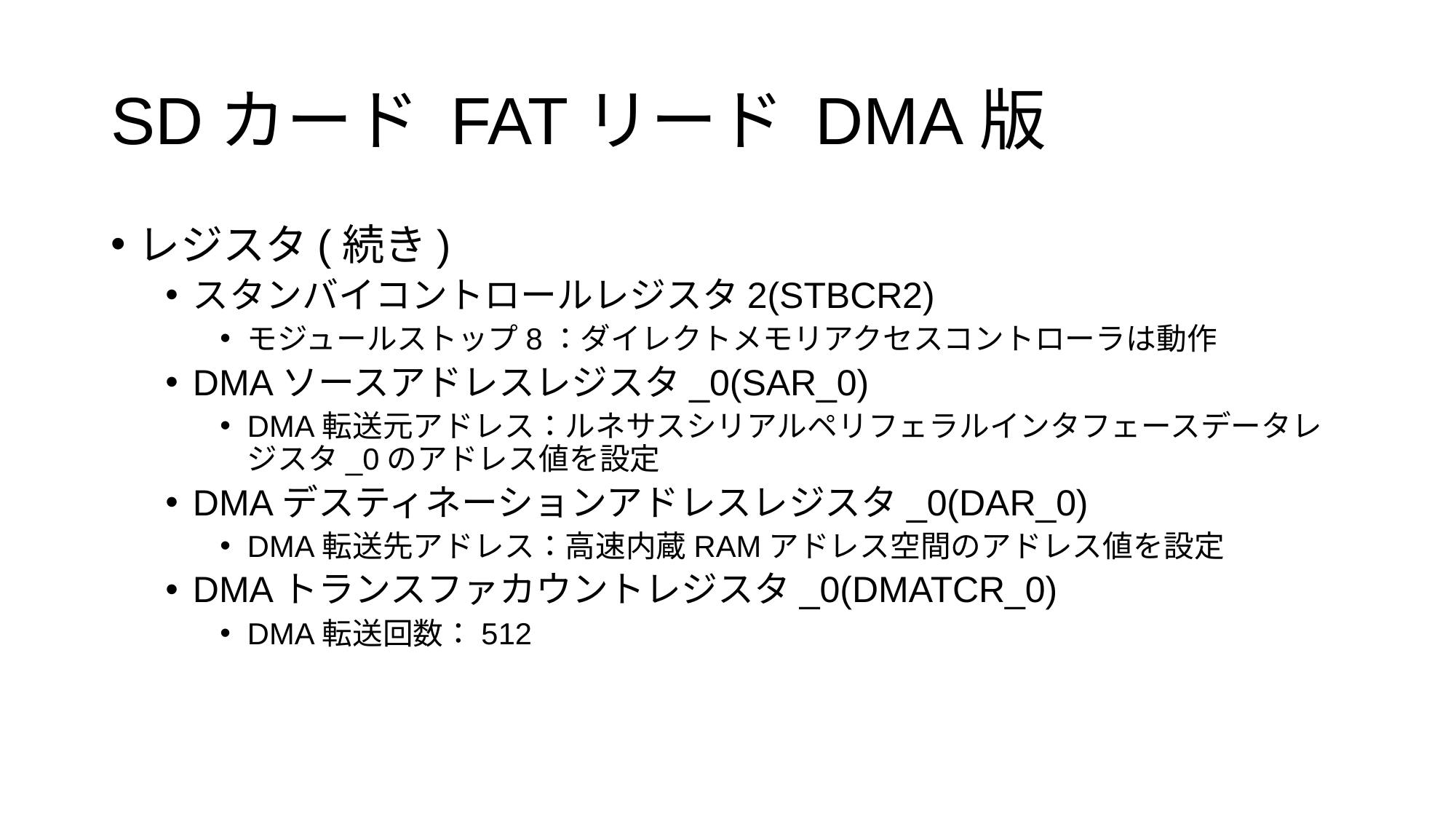

# SDカード FATリード DMA版
レジスタ(続き)
スタンバイコントロールレジスタ2(STBCR2)
モジュールストップ8：ダイレクトメモリアクセスコントローラは動作
DMAソースアドレスレジスタ_0(SAR_0)
DMA転送元アドレス：ルネサスシリアルペリフェラルインタフェースデータレジスタ_0のアドレス値を設定
DMAデスティネーションアドレスレジスタ_0(DAR_0)
DMA転送先アドレス：高速内蔵RAMアドレス空間のアドレス値を設定
DMAトランスファカウントレジスタ_0(DMATCR_0)
DMA転送回数：512